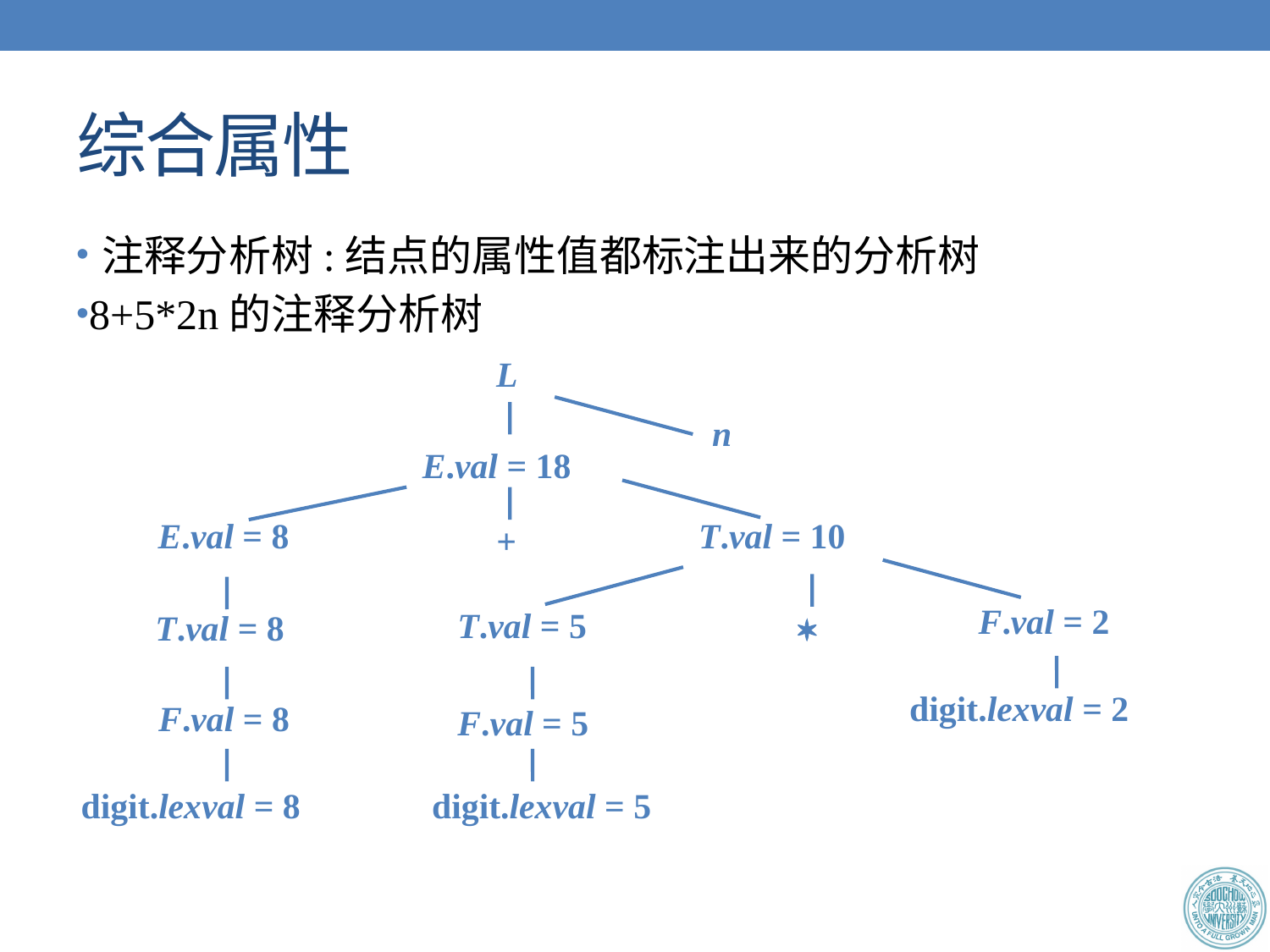

# 综合属性
注释分析树:结点的属性值都标注出来的分析树
8+5*2n的注释分析树

L

n
E.val = 18

E.val = 8
T.val = 10
+

F.val = 2
T.val = 5
∗
T.val = 8

digit.lexval = 2
F.val = 8
F.val = 5

digit.lexval = 8
digit.lexval = 5